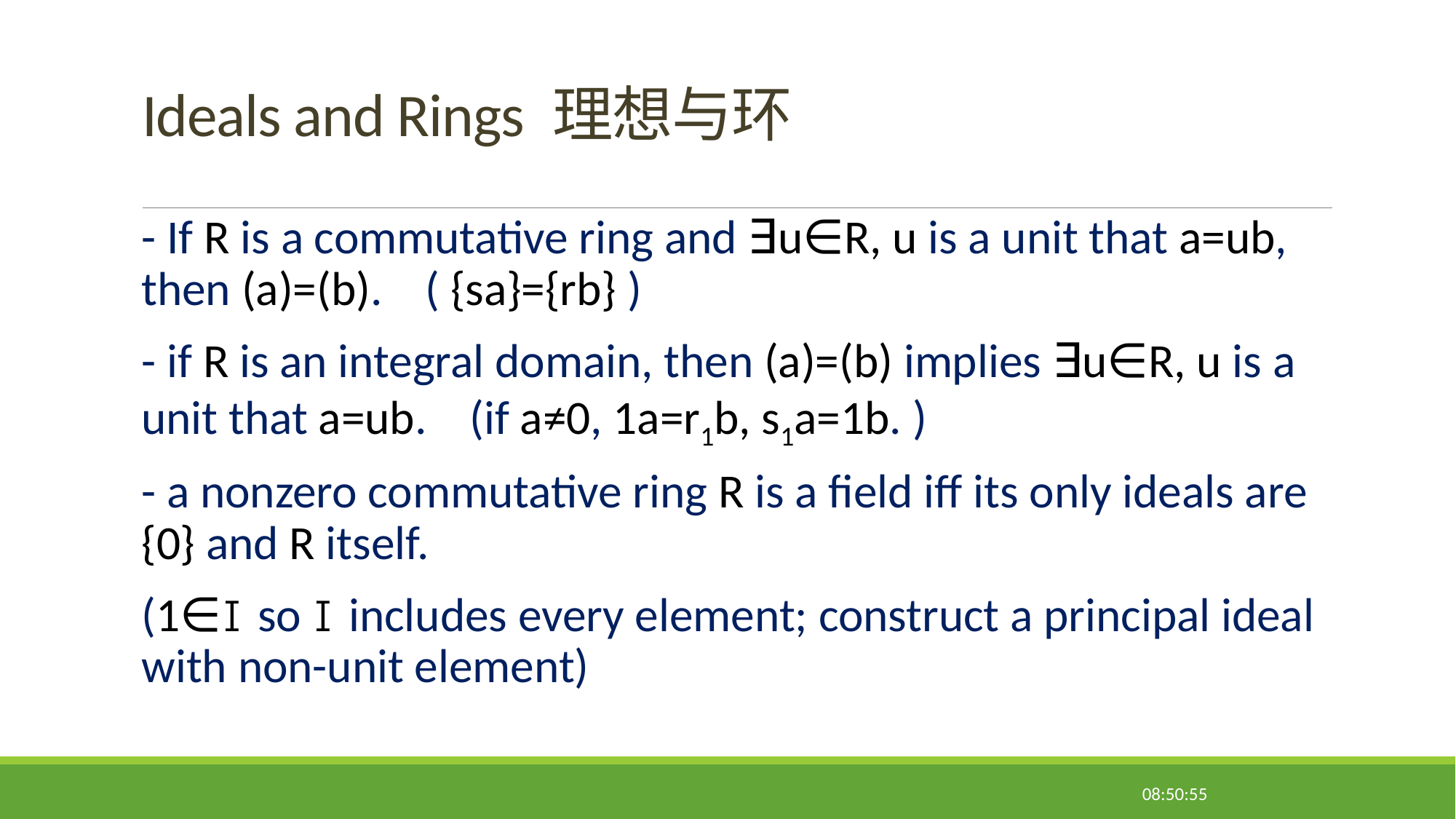

# Ideals and Rings 理想与环
- If R is a commutative ring and ∃u∈R, u is a unit that a=ub, then (a)=(b).    ( {sa}={rb} )
- if R is an integral domain, then (a)=(b) implies ∃u∈R, u is a unit that a=ub.    (if a≠0, 1a=r1b, s1a=1b. )
- a nonzero commutative ring R is a field iff its only ideals are {0} and R itself.
(1∈I so I includes every element; construct a principal ideal with non-unit element)
08:50:55